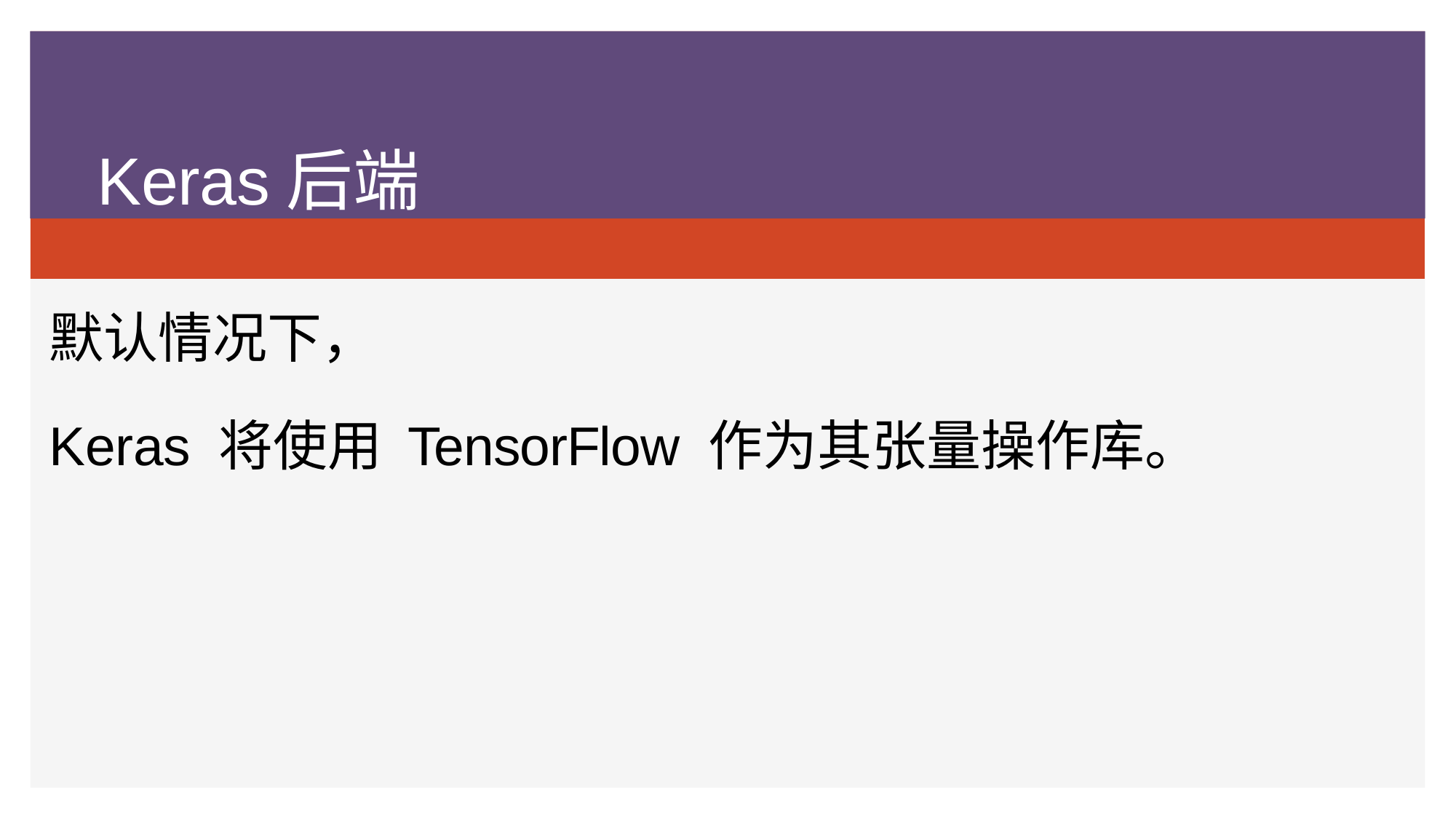

# Keras后端

默认情况下，
Keras 将使用 TensorFlow 作为其张量操作库。